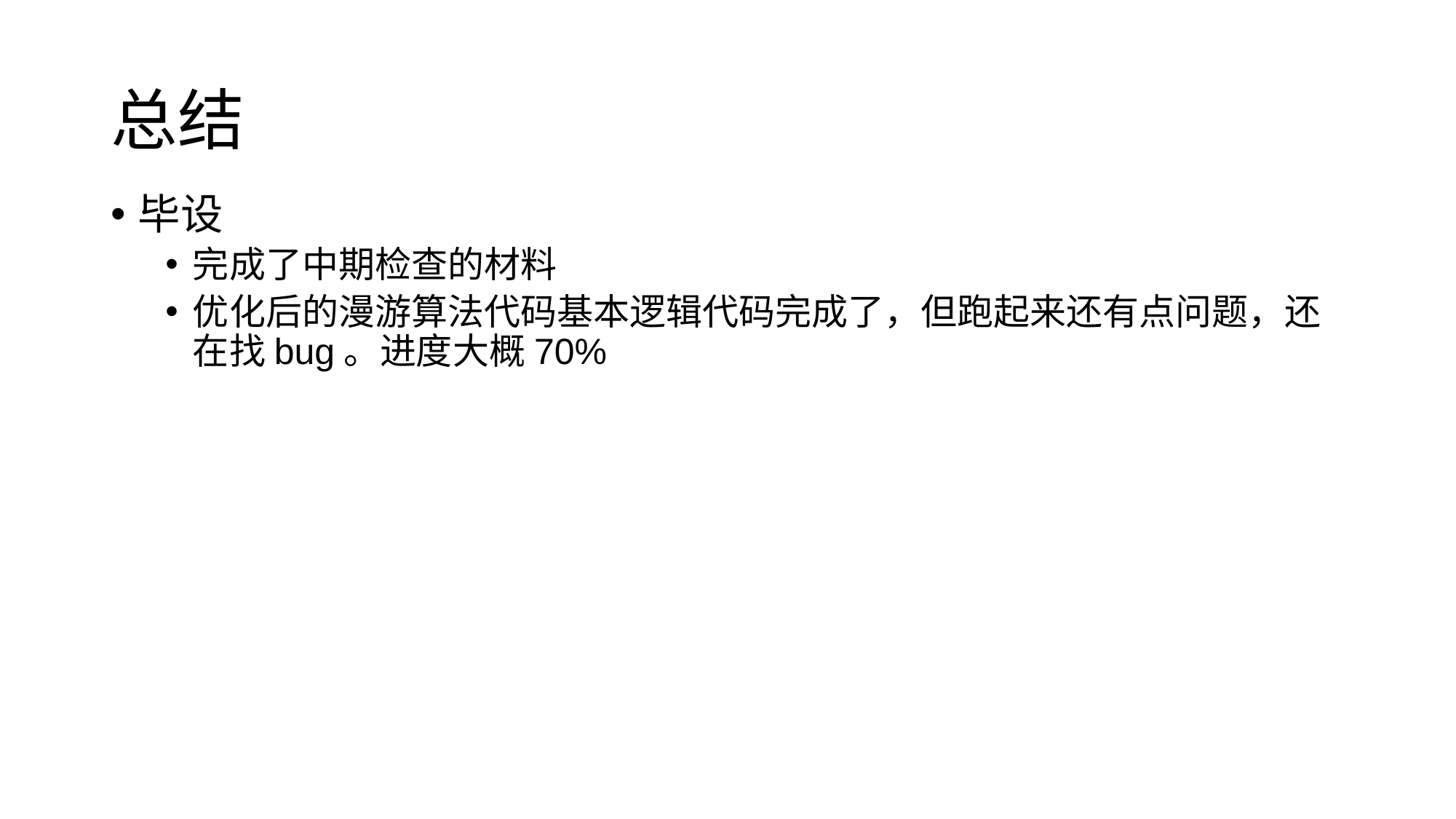

# 总结
毕设
完成了中期检查的材料
优化后的漫游算法代码基本逻辑代码完成了，但跑起来还有点问题，还在找bug。进度大概70%